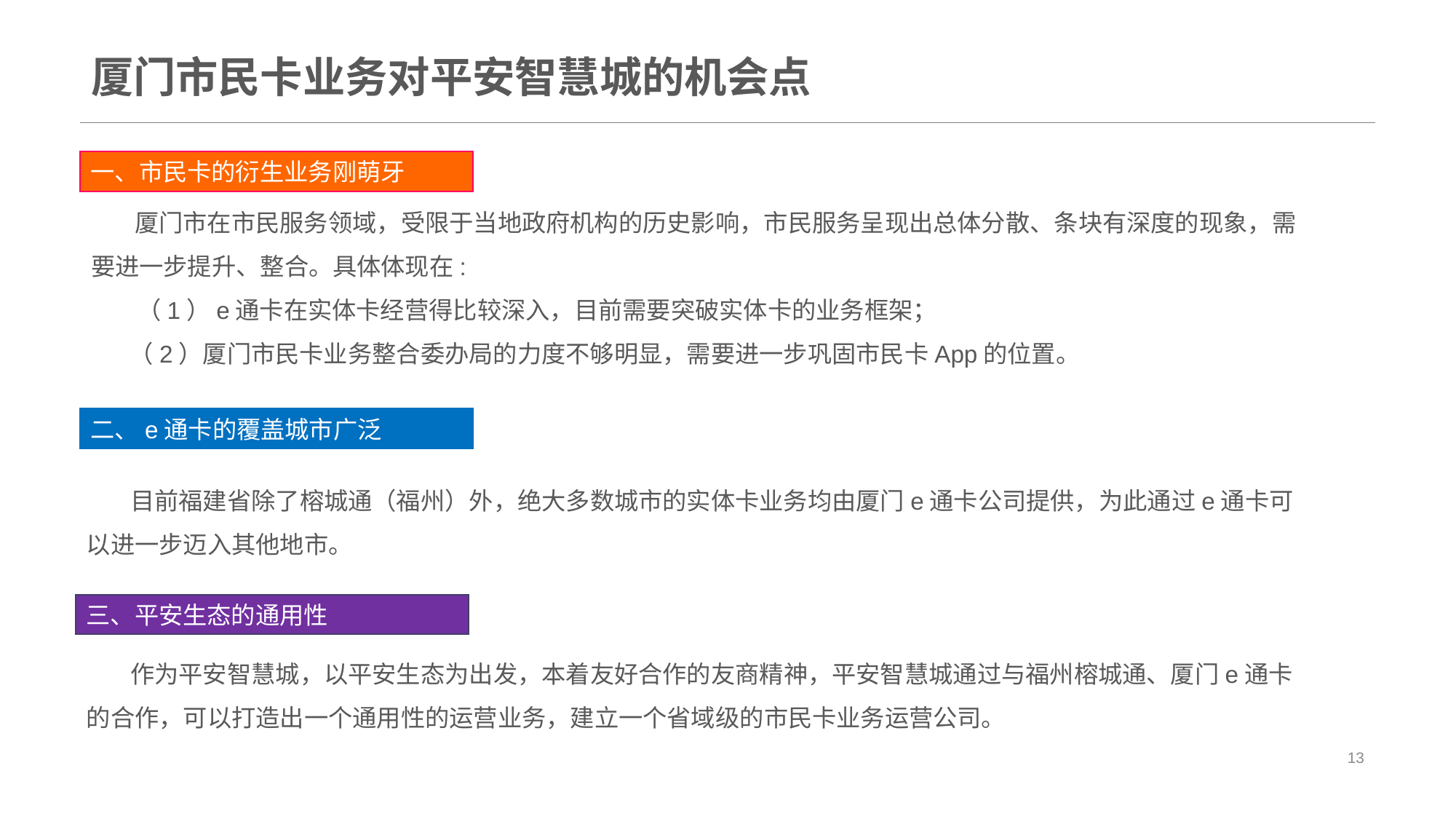

# 厦门市民卡业务对平安智慧城的机会点
一、市民卡的衍生业务刚萌牙
       厦门市在市民服务领域，受限于当地政府机构的历史影响，市民服务呈现出总体分散、条块有深度的现象，需要进一步提升、整合。具体体现在:
      （1）e通卡在实体卡经营得比较深入，目前需要突破实体卡的业务框架；
      （2）厦门市民卡业务整合委办局的力度不够明显，需要进一步巩固市民卡App的位置。
二、e通卡的覆盖城市广泛
       目前福建省除了榕城通（福州）外，绝大多数城市的实体卡业务均由厦门e通卡公司提供，为此通过e通卡可以进一步迈入其他地市。
三、平安生态的通用性
       作为平安智慧城，以平安生态为出发，本着友好合作的友商精神，平安智慧城通过与福州榕城通、厦门e通卡的合作，可以打造出一个通用性的运营业务，建立一个省域级的市民卡业务运营公司。
13